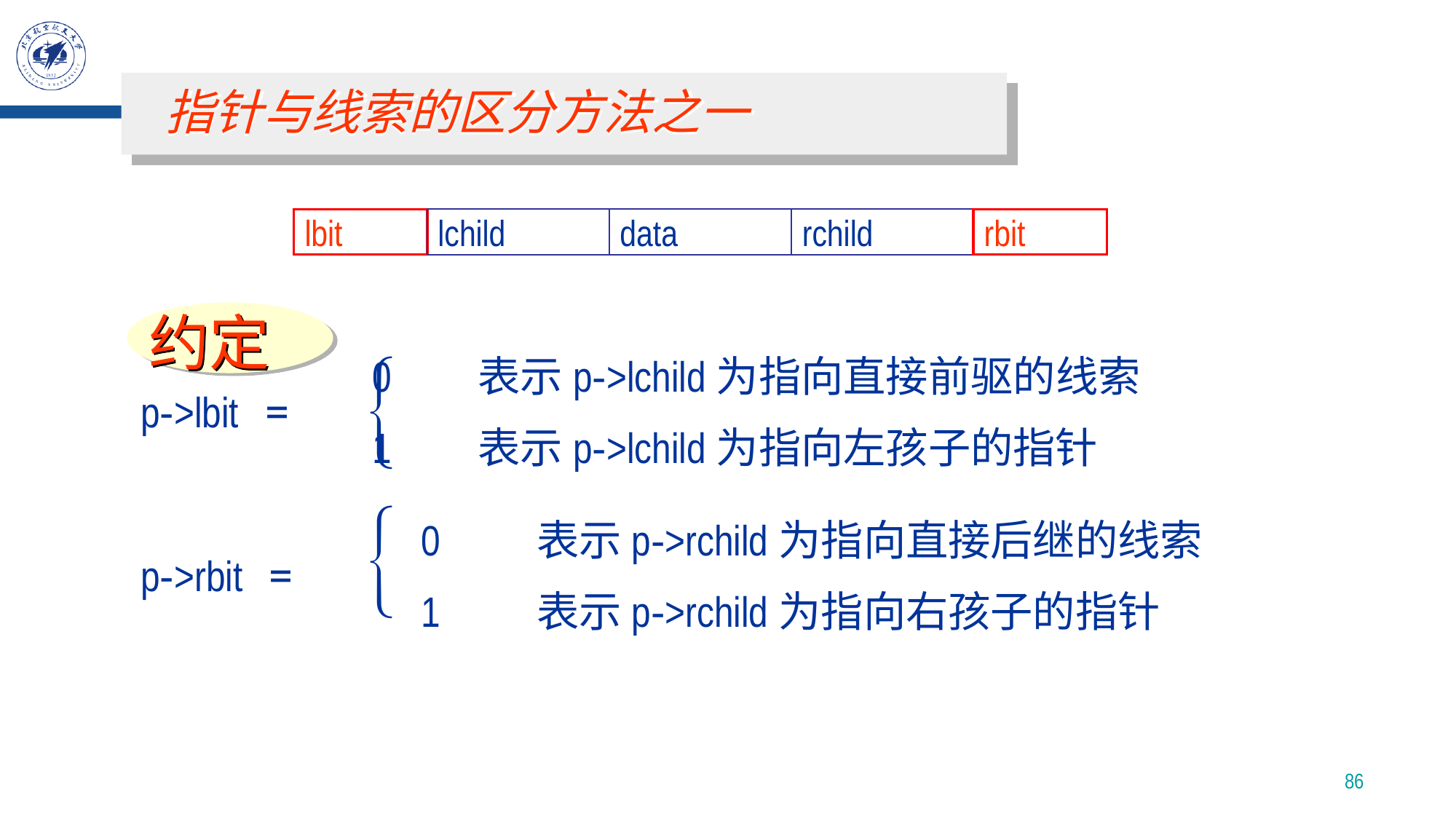

指针与线索的区分方法之一
lbit
lchild
data
rchild
rbit
约定

{

{
                        0   表示p->lchild为指向直接前驱的线索
p->lbit =
                        1   表示p->lchild为指向左孩子的指针

           0    表示p->rchild为指向直接后继的线索
p->rbit =
           1    表示p->rchild为指向右孩子的指针
86